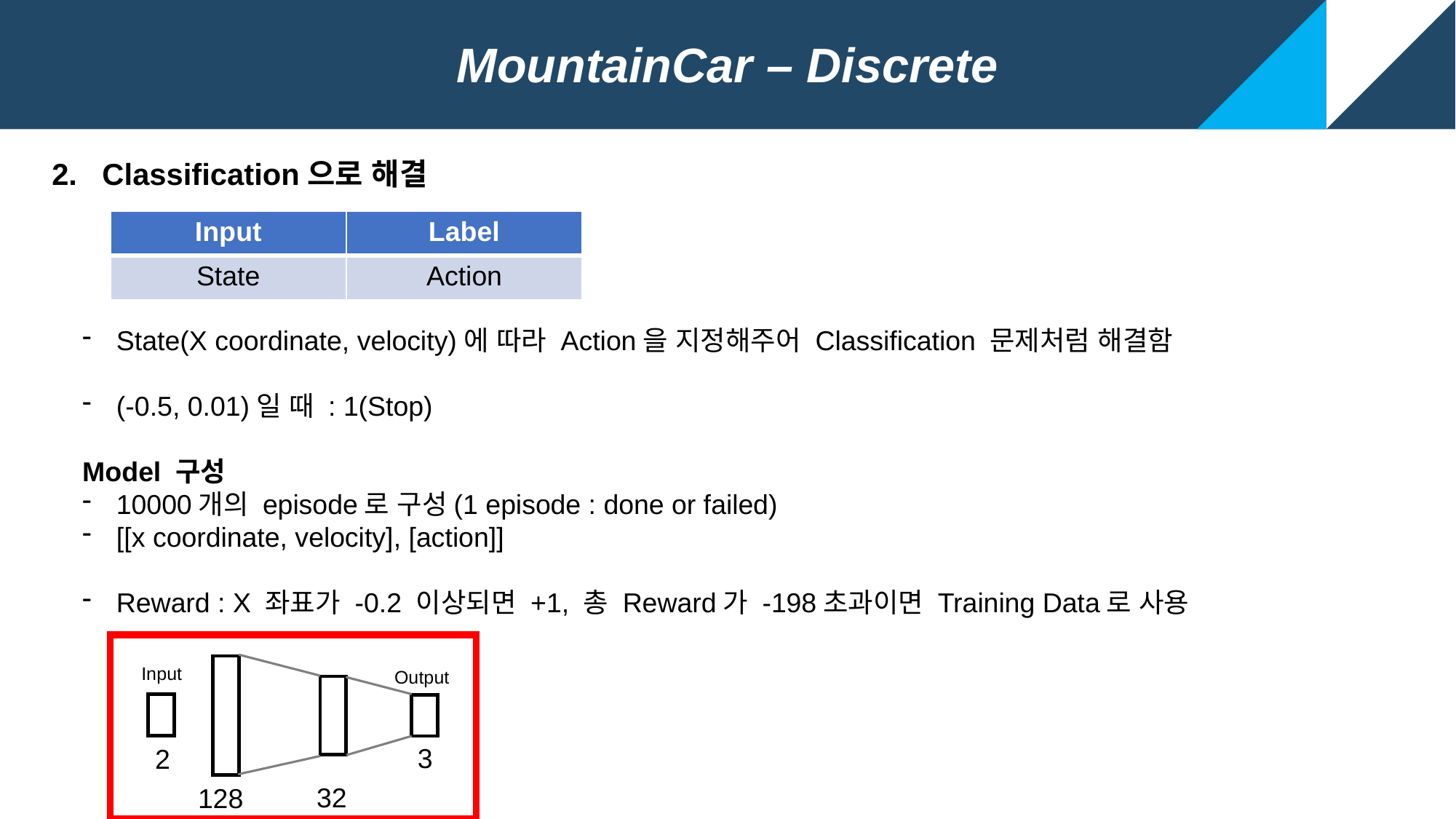

MountainCar – Discrete
2.   Classification으로 해결
| Input | Label |
| --- | --- |
| State | Action |
State(X coordinate, velocity)에 따라 Action을 지정해주어 Classification 문제처럼 해결함

(-0.5, 0.01)일 때 : 1(Stop)

Model 구성
10000개의 episode로 구성(1 episode : done or failed)
[[x coordinate, velocity], [action]]

Reward : X 좌표가 -0.2 이상되면 +1, 총 Reward가 -198초과이면 Training Data로 사용

Input
Output

3
2
32
128